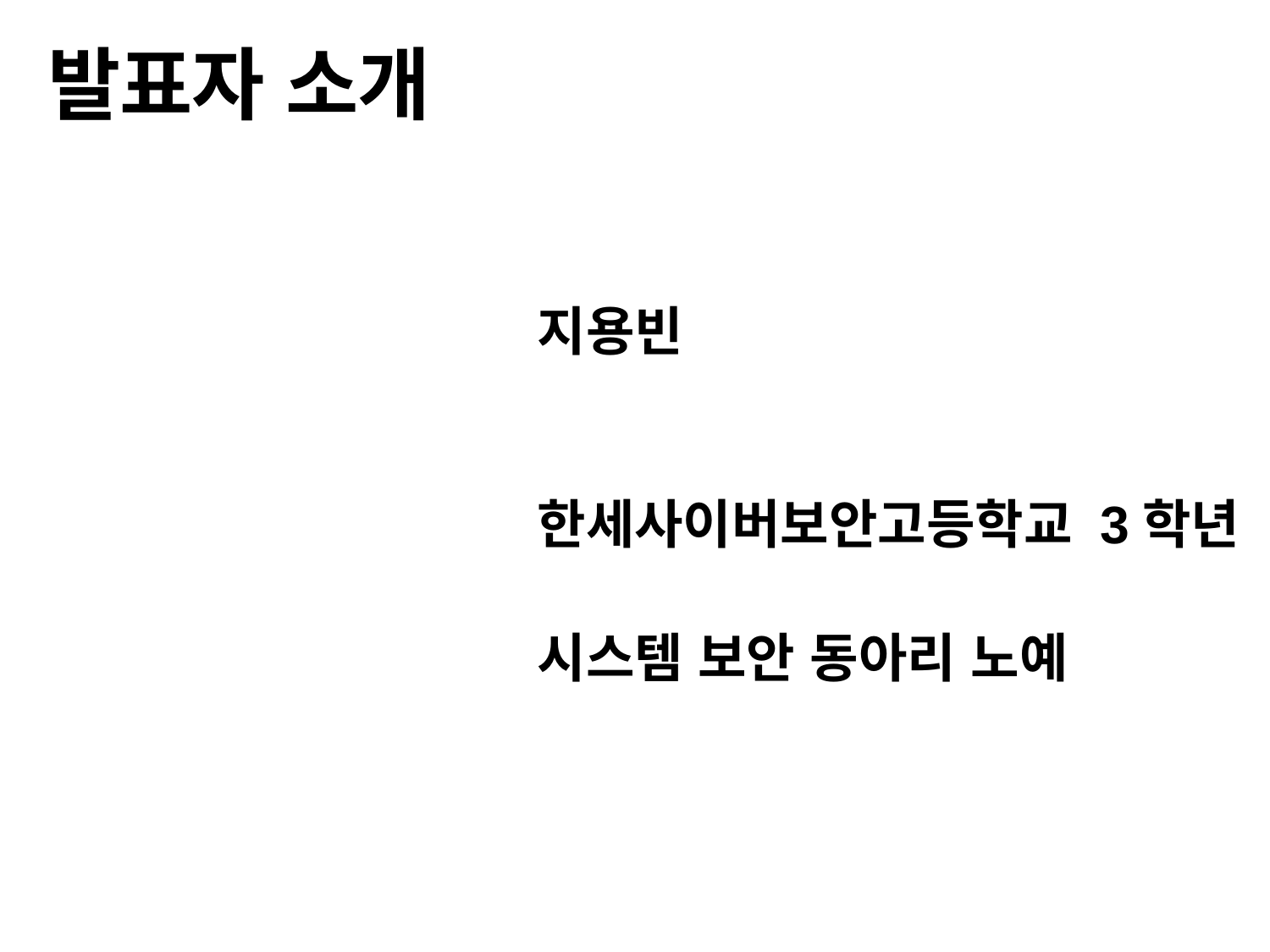

발표자 소개
지용빈
한세사이버보안고등학교 3학년
시스템 보안 동아리 노예